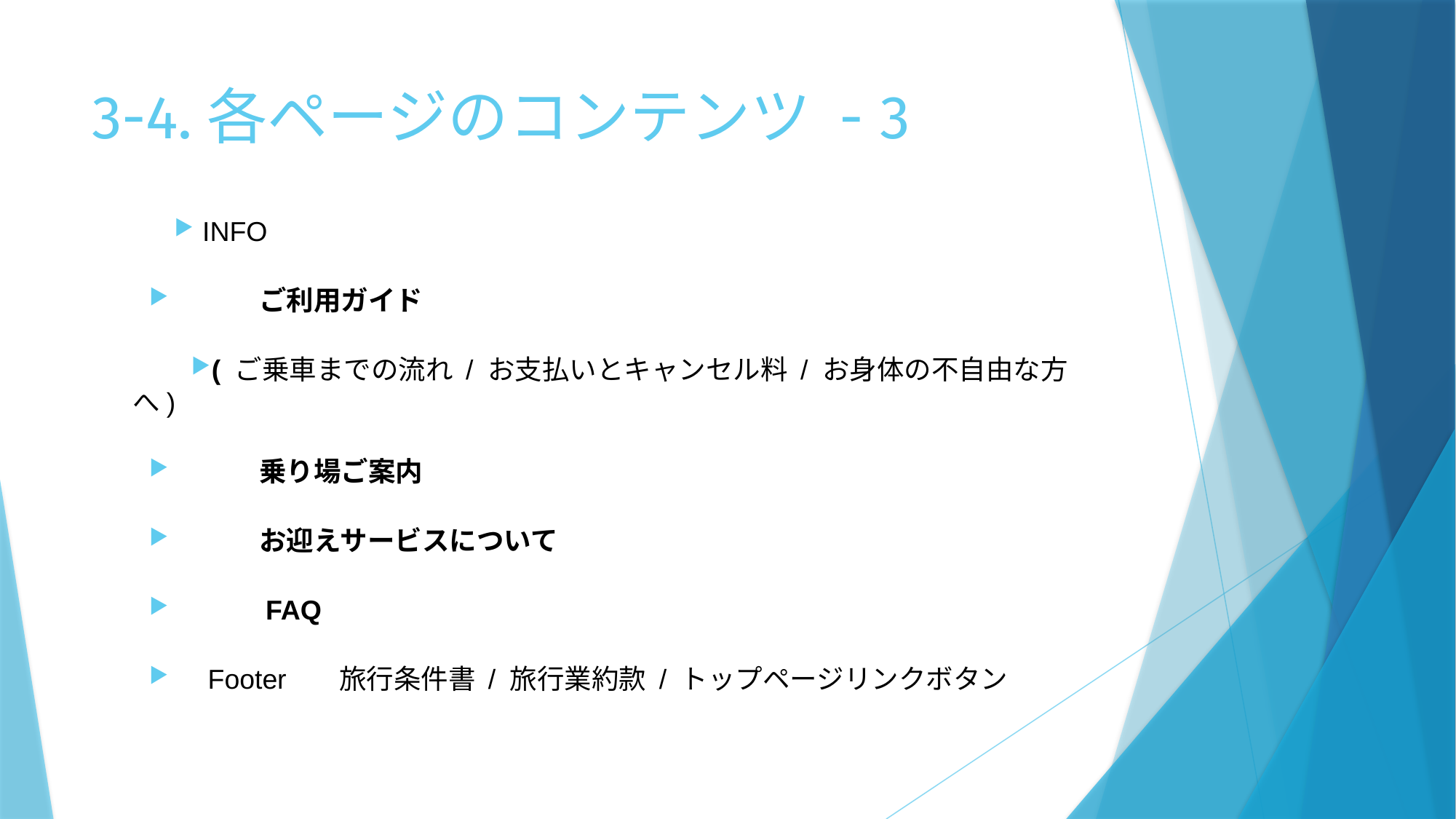

# 3-4.各ページのコンテンツ - 3
 INFO
　　　 ご利用ガイド
( ご乗車までの流れ / お支払いとキャンセル料 / お身体の不自由な方へ)
　　　 乗り場ご案内
　　　 お迎えサービスについて
　　　 FAQ
     Footer      旅行条件書 / 旅行業約款 / トップページリンクボタン